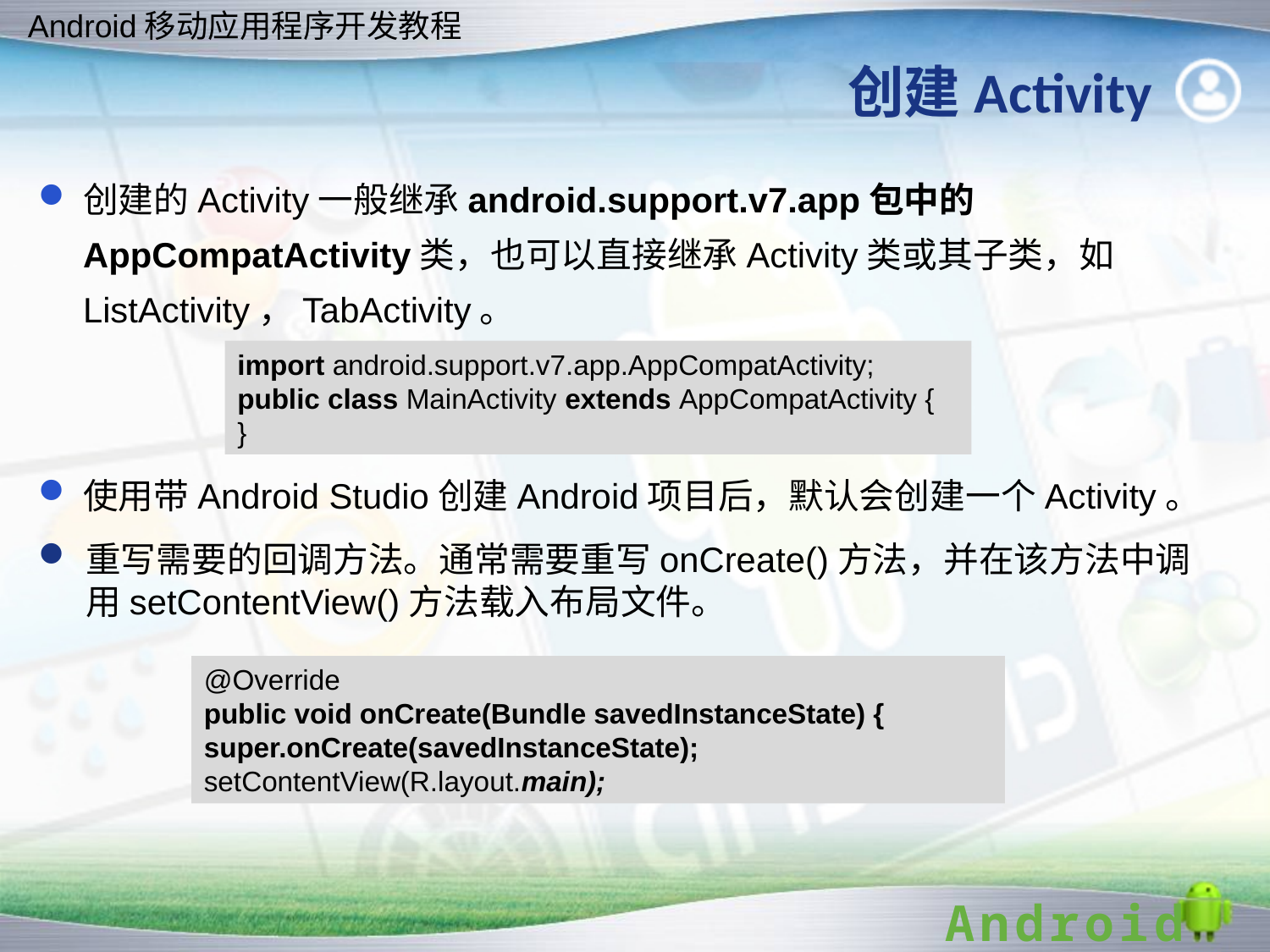

# 创建Activity
创建的Activity一般继承android.support.v7.app包中的AppCompatActivity类，也可以直接继承Activity类或其子类，如ListActivity，TabActivity。

使用带Android Studio创建Android项目后，默认会创建一个Activity。
重写需要的回调方法。通常需要重写onCreate()方法，并在该方法中调用setContentView()方法载入布局文件。
import android.support.v7.app.AppCompatActivity;
public class MainActivity extends AppCompatActivity {
}
@Override
public void onCreate(Bundle savedInstanceState) {
super.onCreate(savedInstanceState);
setContentView(R.layout.main);